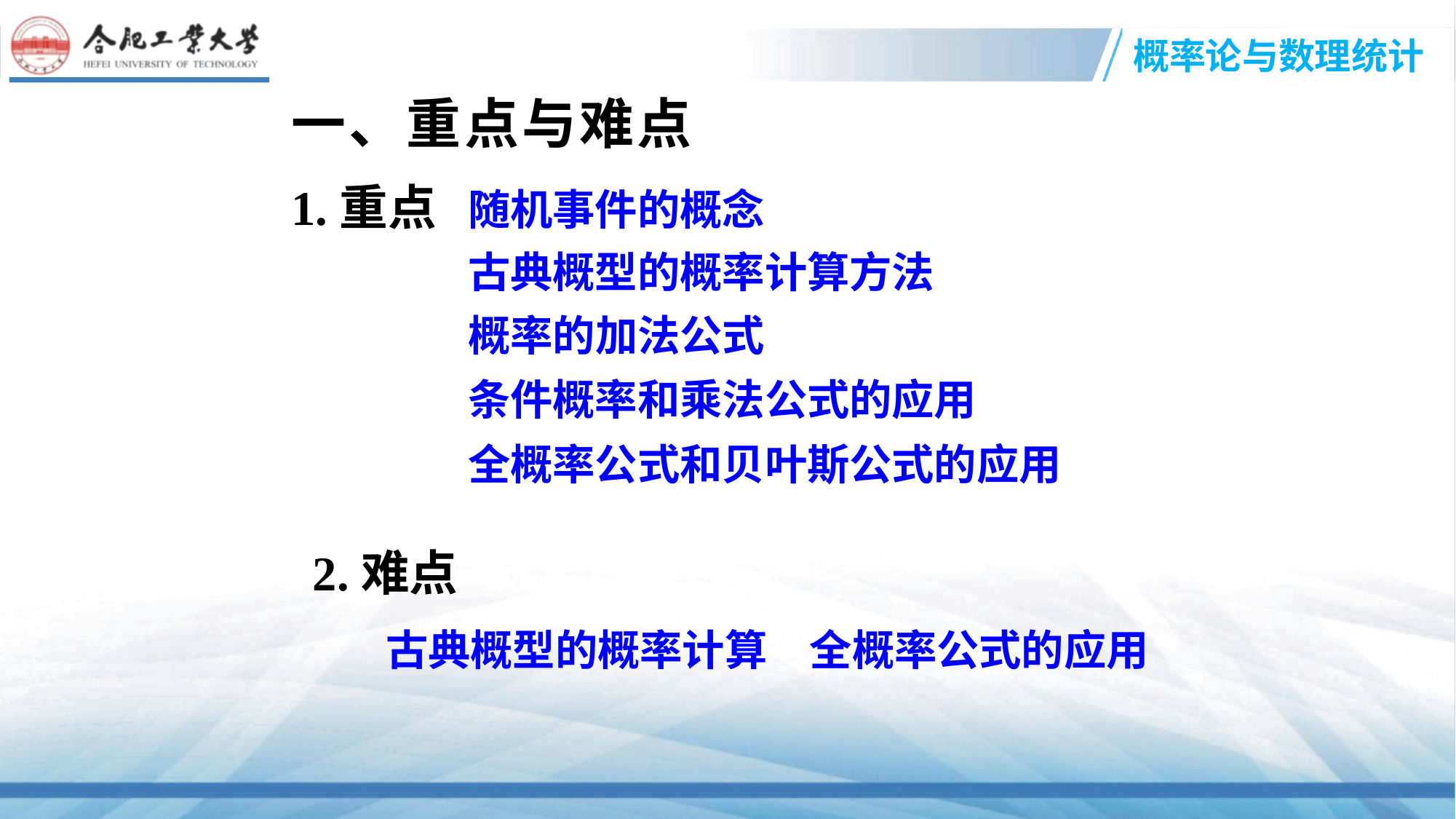

# 一、重点与难点
1.重点
随机事件的概念
古典概型的概率计算方法
概率的加法公式
条件概率和乘法公式的应用
全概率公式和贝叶斯公式的应用
2.难点
古典概型的概率计算　全概率公式的应用